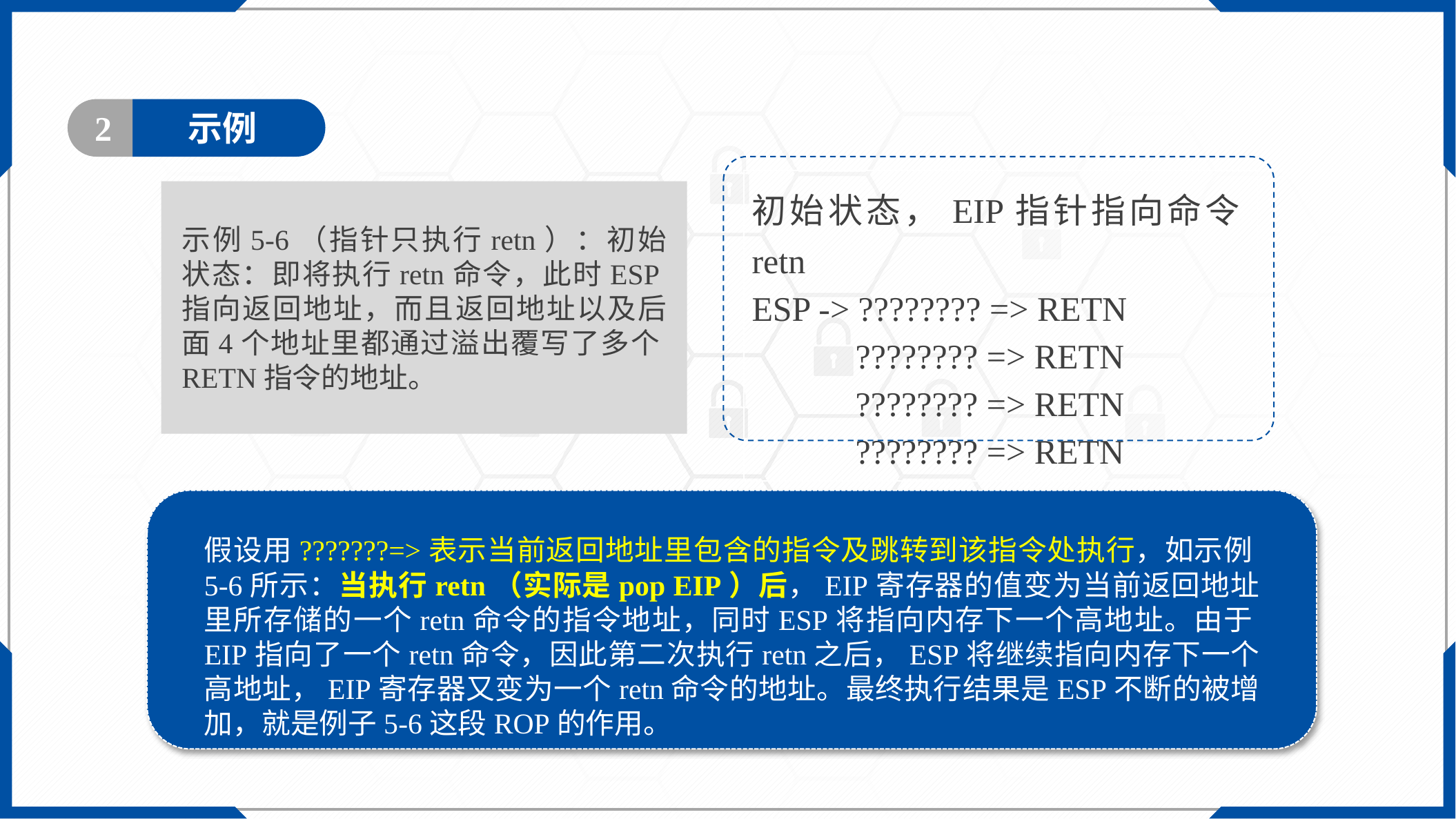

2
示例

| 初始状态，EIP指针指向命令retn ESP -> ???????? => RETN ???????? => RETN ???????? => RETN ???????? => RETN |
| --- |
示例5-6（指针只执行retn）：初始状态：即将执行retn命令，此时ESP指向返回地址，而且返回地址以及后面4个地址里都通过溢出覆写了多个RETN指令的地址。

假设用???????=>表示当前返回地址里包含的指令及跳转到该指令处执行，如示例5-6所示：当执行retn（实际是pop EIP）后，EIP寄存器的值变为当前返回地址里所存储的一个retn命令的指令地址，同时ESP将指向内存下一个高地址。由于EIP指向了一个retn命令，因此第二次执行retn之后，ESP将继续指向内存下一个高地址，EIP寄存器又变为一个retn命令的地址。最终执行结果是ESP不断的被增加，就是例子5-6这段ROP的作用。